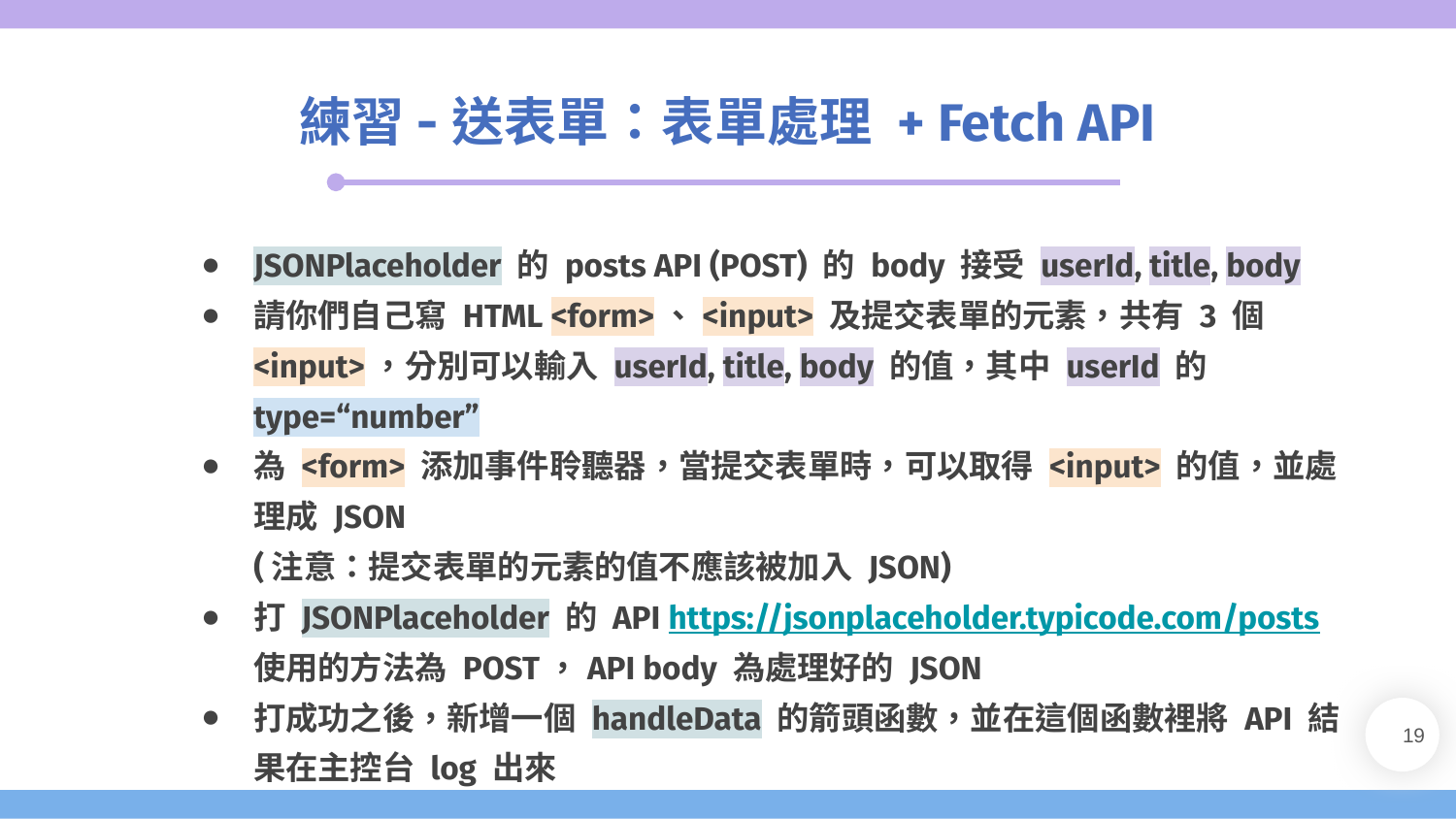

練習-送表單：表單處理 + Fetch API
JSONPlaceholder 的 posts API (POST) 的 body 接受 userId, title, body
請你們自己寫 HTML <form>、<input> 及提交表單的元素，共有 3 個 <input>，分別可以輸入 userId, title, body 的值，其中 userId 的 type=“number”
為 <form> 添加事件聆聽器，當提交表單時，可以取得 <input> 的值，並處理成 JSON
(注意：提交表單的元素的值不應該被加入 JSON)
打 JSONPlaceholder 的 API https://jsonplaceholder.typicode.com/posts
使用的方法為 POST，API body 為處理好的 JSON
打成功之後，新增一個 handleData 的箭頭函數，並在這個函數裡將 API 結果在主控台 log 出來

19